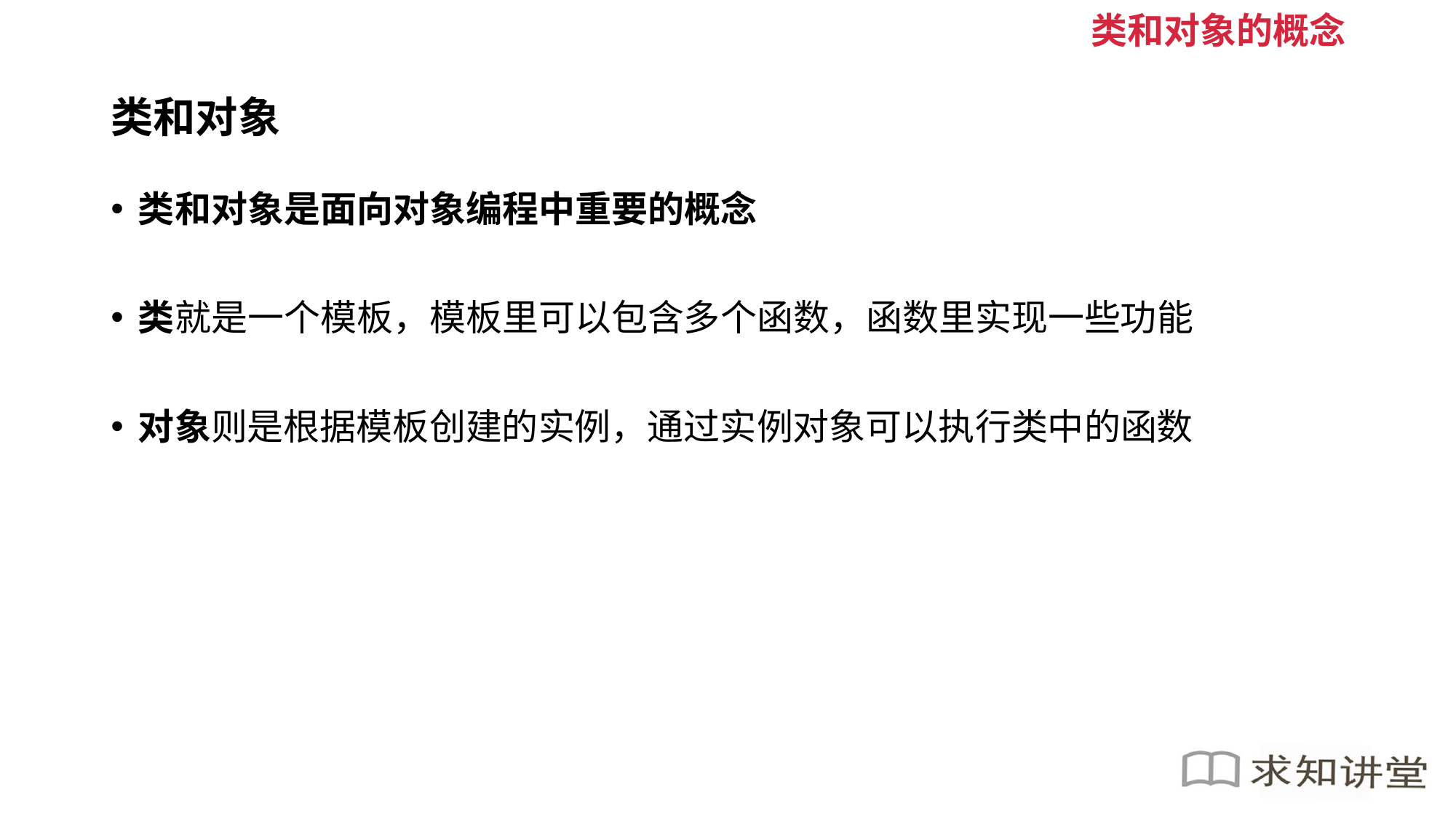

类和对象的概念

# 类和对象
类和对象是面向对象编程中重要的概念

类就是一个模板，模板里可以包含多个函数，函数里实现一些功能

对象则是根据模板创建的实例，通过实例对象可以执行类中的函数